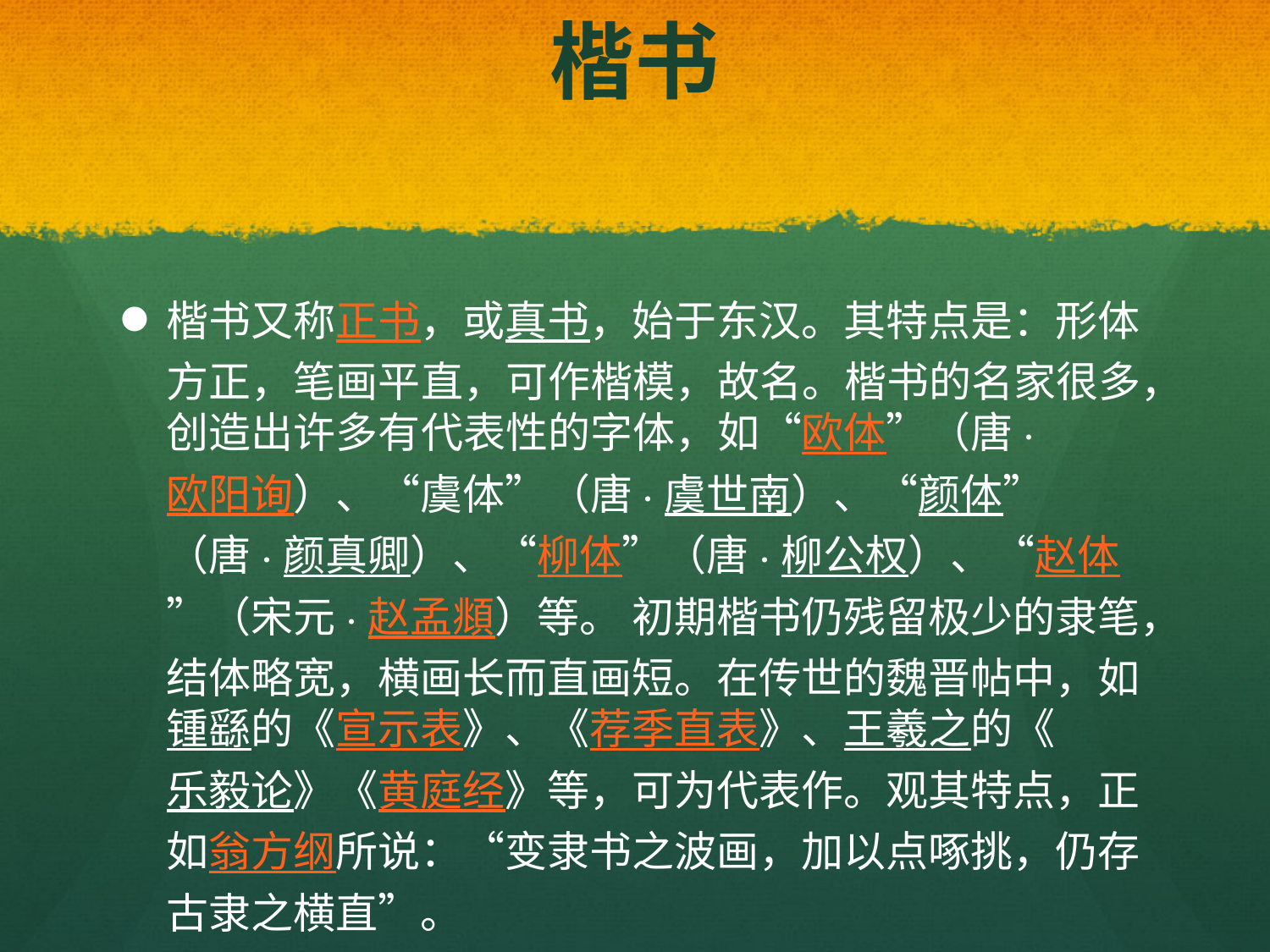

# 楷书
楷书又称正书，或真书，始于东汉。其特点是：形体方正，笔画平直，可作楷模，故名。楷书的名家很多，创造出许多有代表性的字体，如“欧体”（唐·欧阳询）、“虞体”（唐·虞世南）、“颜体”（唐·颜真卿）、“柳体”（唐·柳公权）、“赵体”（宋元·赵孟頫）等。 初期楷书仍残留极少的隶笔，结体略宽，横画长而直画短。在传世的魏晋帖中，如锺繇的《宣示表》、《荐季直表》、王羲之的《乐毅论》《黄庭经》等，可为代表作。观其特点，正如翁方纲所说：“变隶书之波画，加以点啄挑，仍存古隶之横直”。